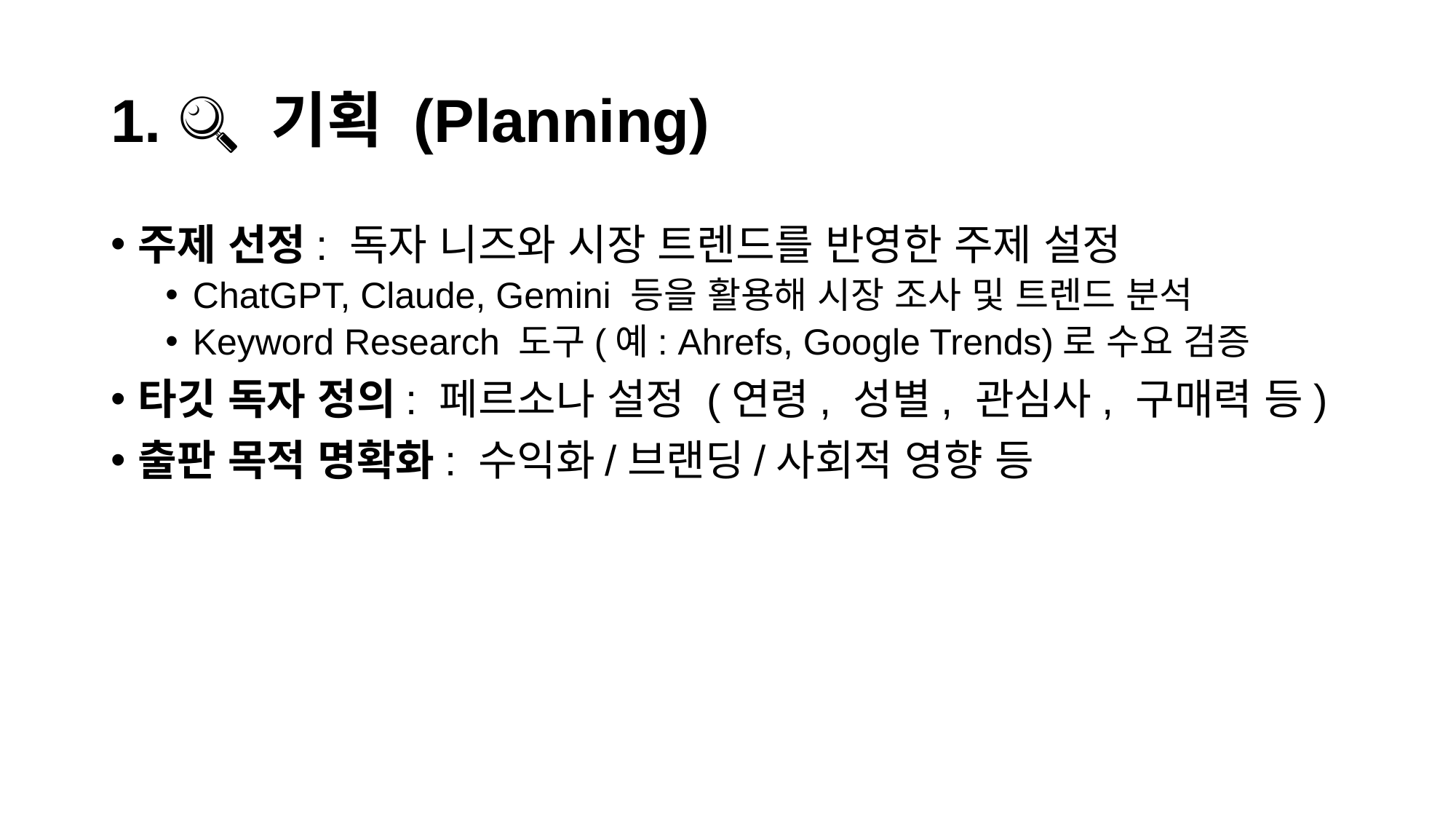

# 1. 🔍 기획 (Planning)
주제 선정: 독자 니즈와 시장 트렌드를 반영한 주제 설정
ChatGPT, Claude, Gemini 등을 활용해 시장 조사 및 트렌드 분석
Keyword Research 도구(예: Ahrefs, Google Trends)로 수요 검증
타깃 독자 정의: 페르소나 설정 (연령, 성별, 관심사, 구매력 등)
출판 목적 명확화: 수익화/브랜딩/사회적 영향 등